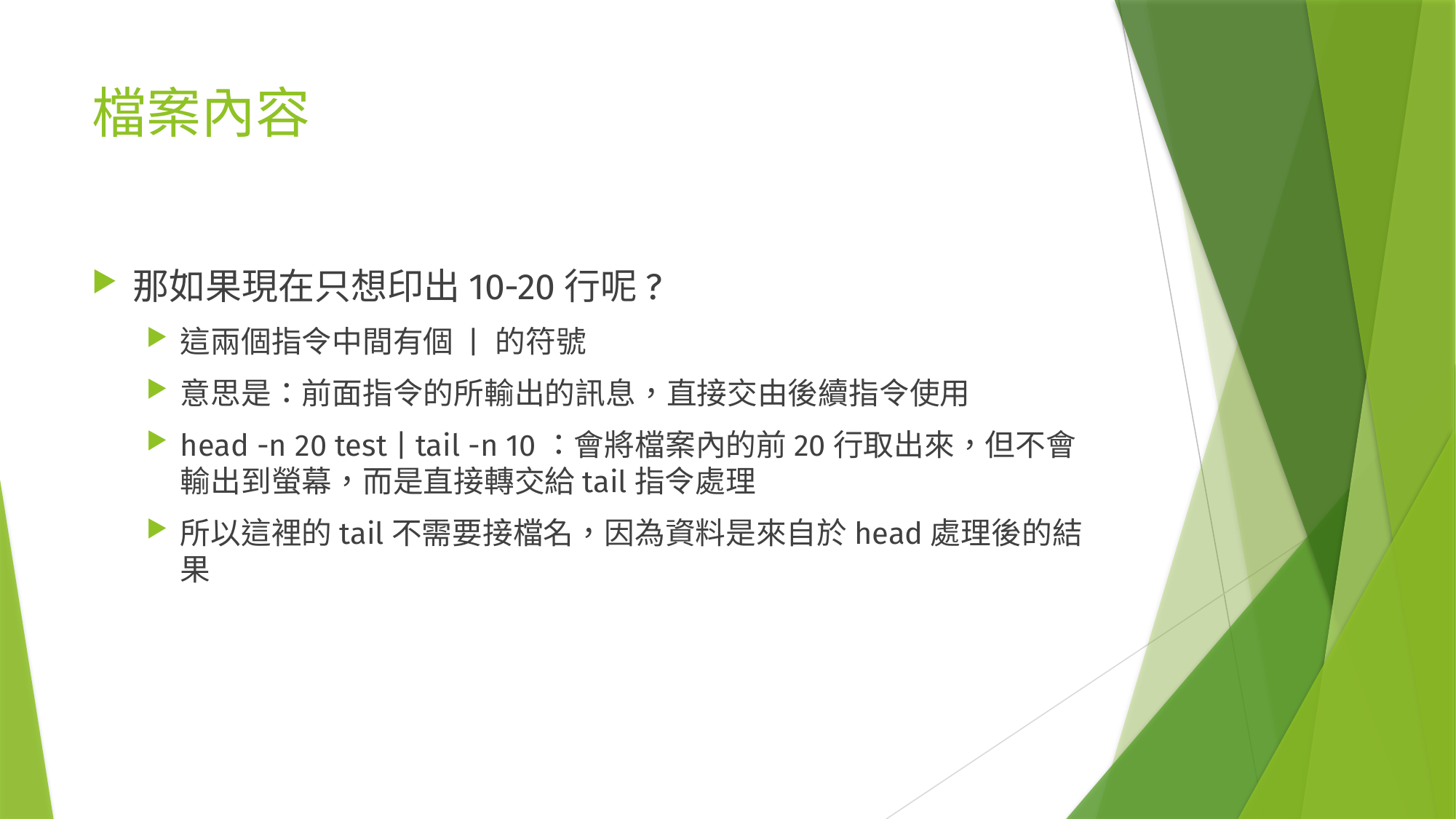

# 檔案內容
那如果現在只想印出10-20行呢?
這兩個指令中間有個 | 的符號
意思是：前面指令的所輸出的訊息，直接交由後續指令使用
head -n 20 test | tail -n 10：會將檔案內的前20行取出來，但不會輸出到螢幕，而是直接轉交給tail指令處理
所以這裡的tail不需要接檔名，因為資料是來自於head處理後的結果